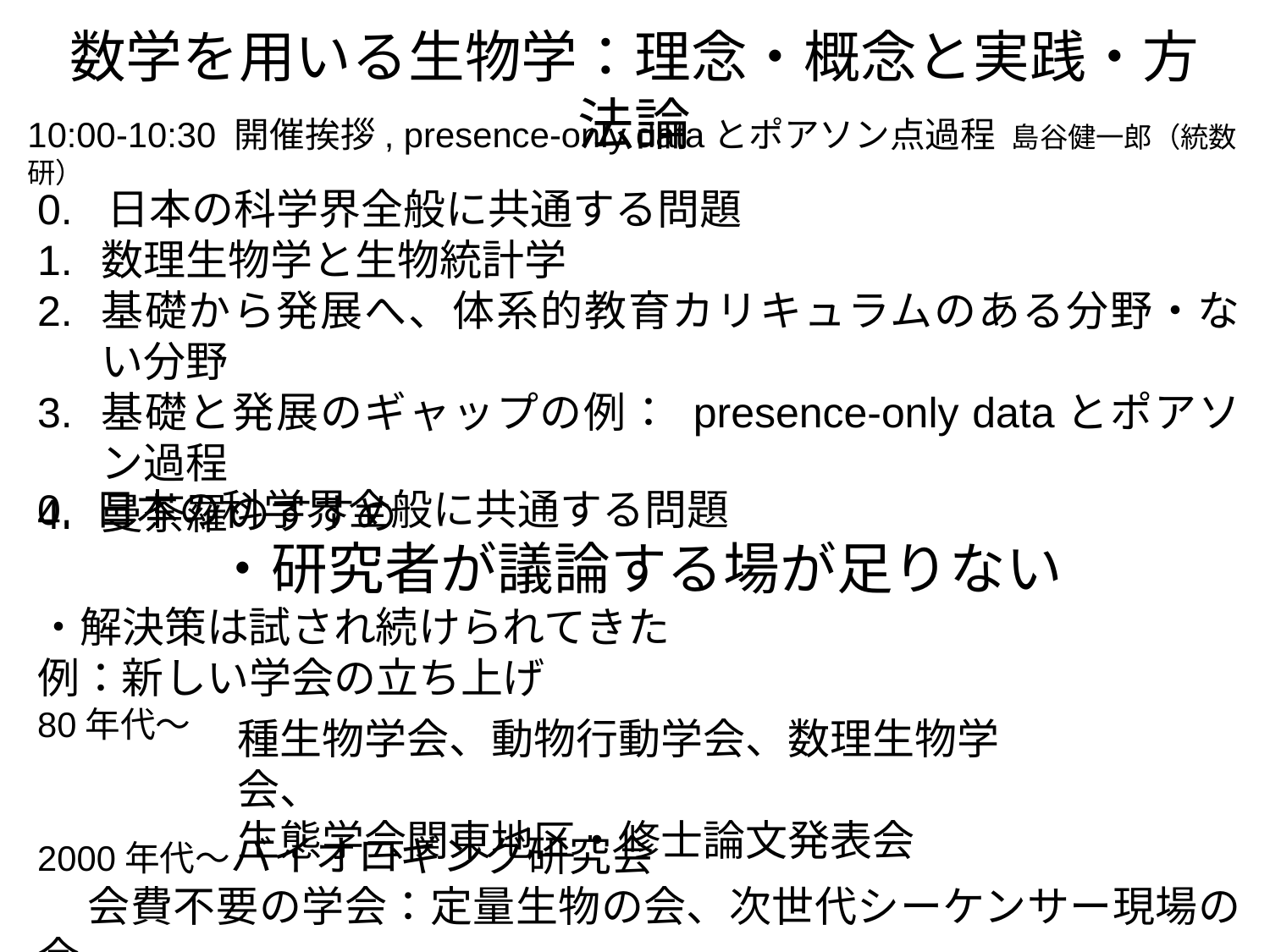

数学を用いる生物学：理念・概念と実践・方法論
10:00-10:30 開催挨拶, presence-only dataとポアソン点過程  島谷健一郎（統数研）
0.  日本の科学界全般に共通する問題
数理生物学と生物統計学
基礎から発展へ、体系的教育カリキュラムのある分野・ない分野
基礎と発展のギャップの例： presence-only dataとポアソン過程
曼荼羅のすすめ
0. 日本の科学界全般に共通する問題
・研究者が議論する場が足りない
・解決策は試され続けられてきた
例：新しい学会の立ち上げ
80年代〜

2000年代〜バイオロギング研究会
    会費不要の学会：定量生物の会、次世代シーケンサー現場の会
種生物学会、動物行動学会、数理生物学会、
生態学会関東地区・修士論文発表会